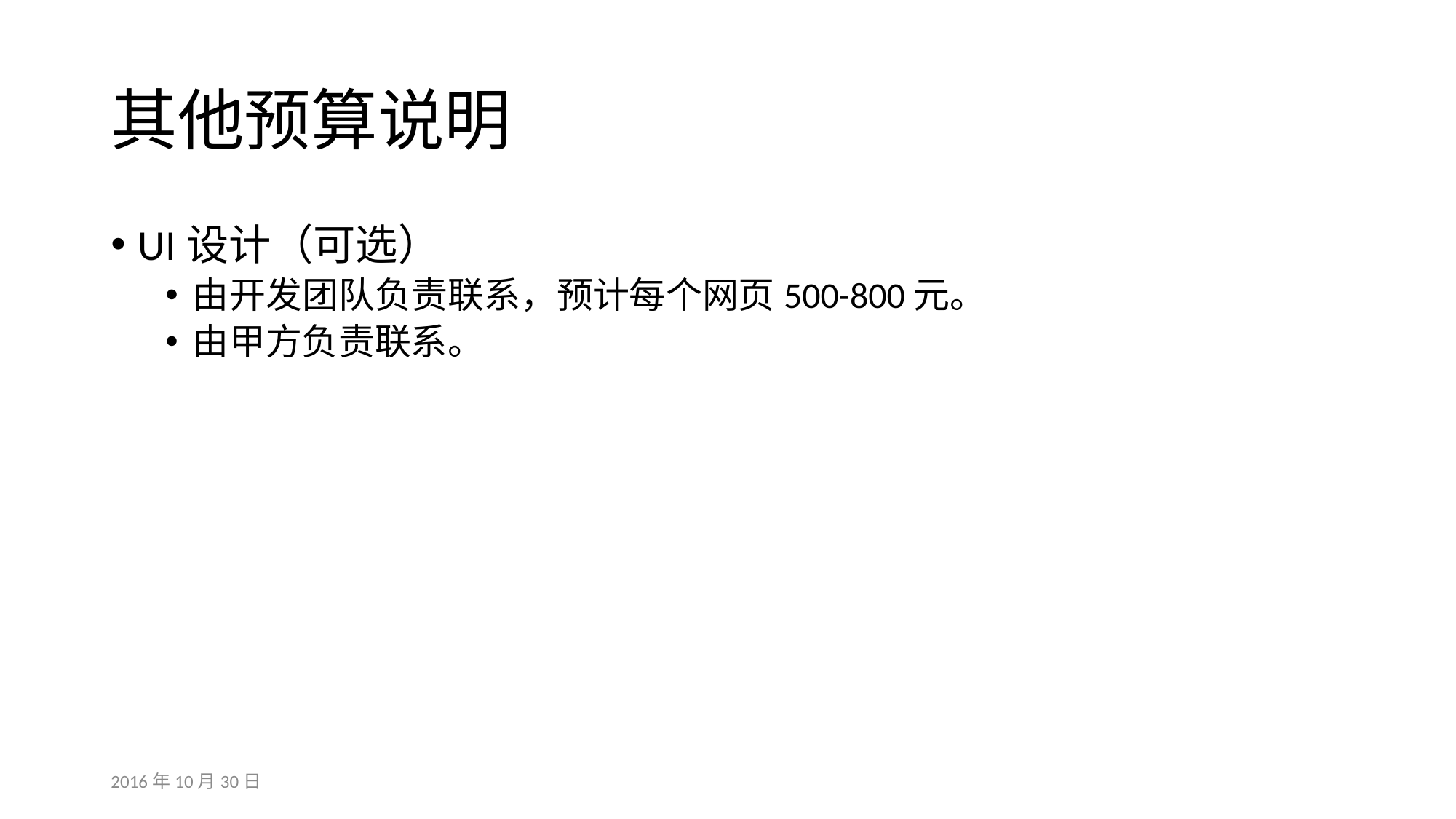

# 其他预算说明
UI设计（可选）
由开发团队负责联系，预计每个网页500-800元。
由甲方负责联系。
2016年10月30日